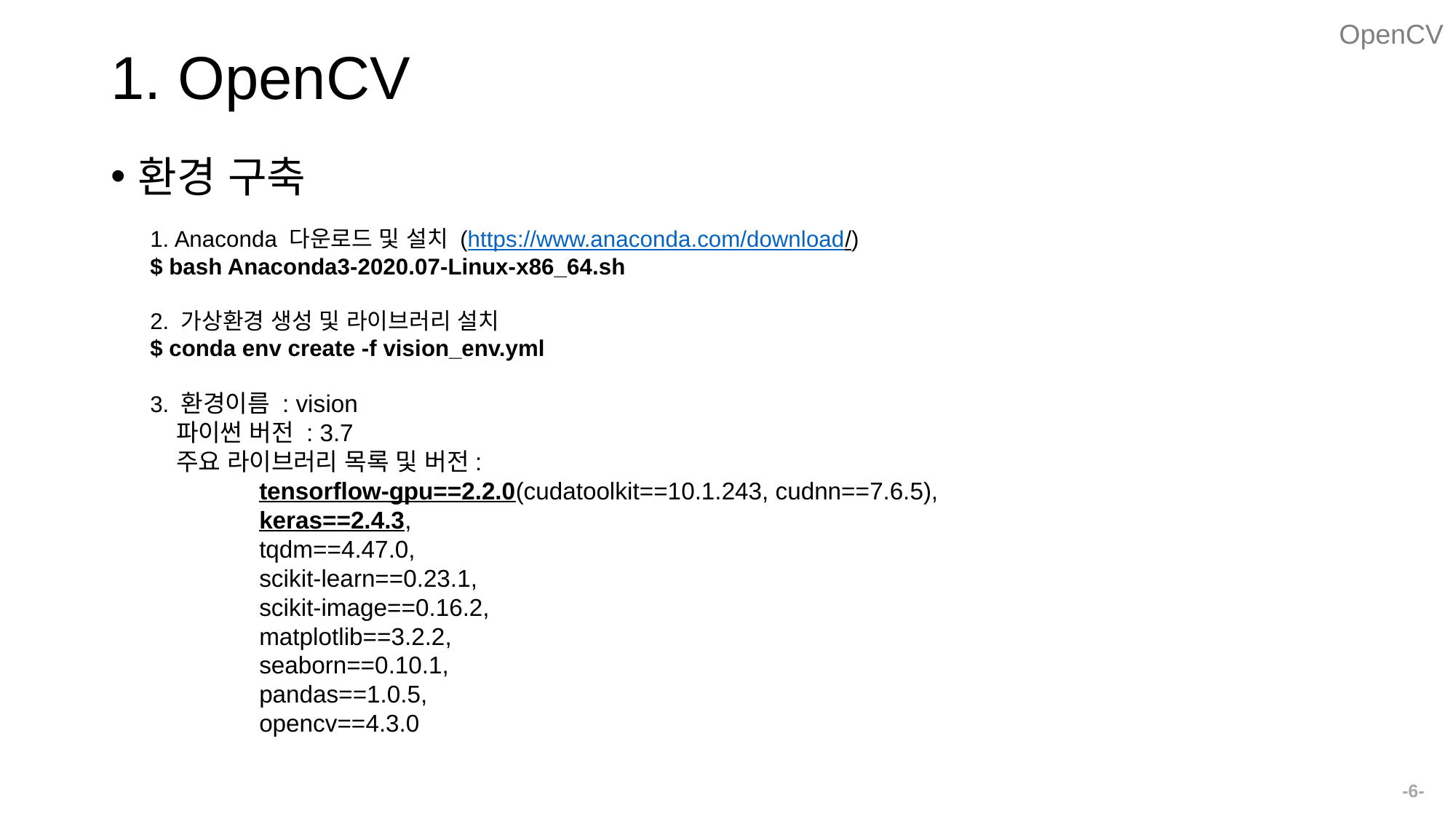

OpenCV
1. OpenCV
환경 구축

1. Anaconda 다운로드 및 설치 (https://www.anaconda.com/download/)
$ bash Anaconda3-2020.07-Linux-x86_64.sh

2. 가상환경 생성 및 라이브러리 설치
$ conda env create -f vision_env.yml

3. 환경이름 : vision
   파이썬 버전 : 3.7
   주요 라이브러리 목록 및 버전:
	tensorflow-gpu==2.2.0(cudatoolkit==10.1.243, cudnn==7.6.5),
	keras==2.4.3,
	tqdm==4.47.0,
	scikit-learn==0.23.1,
	scikit-image==0.16.2,
	matplotlib==3.2.2,
	seaborn==0.10.1,
	pandas==1.0.5,
	opencv==4.3.0
6